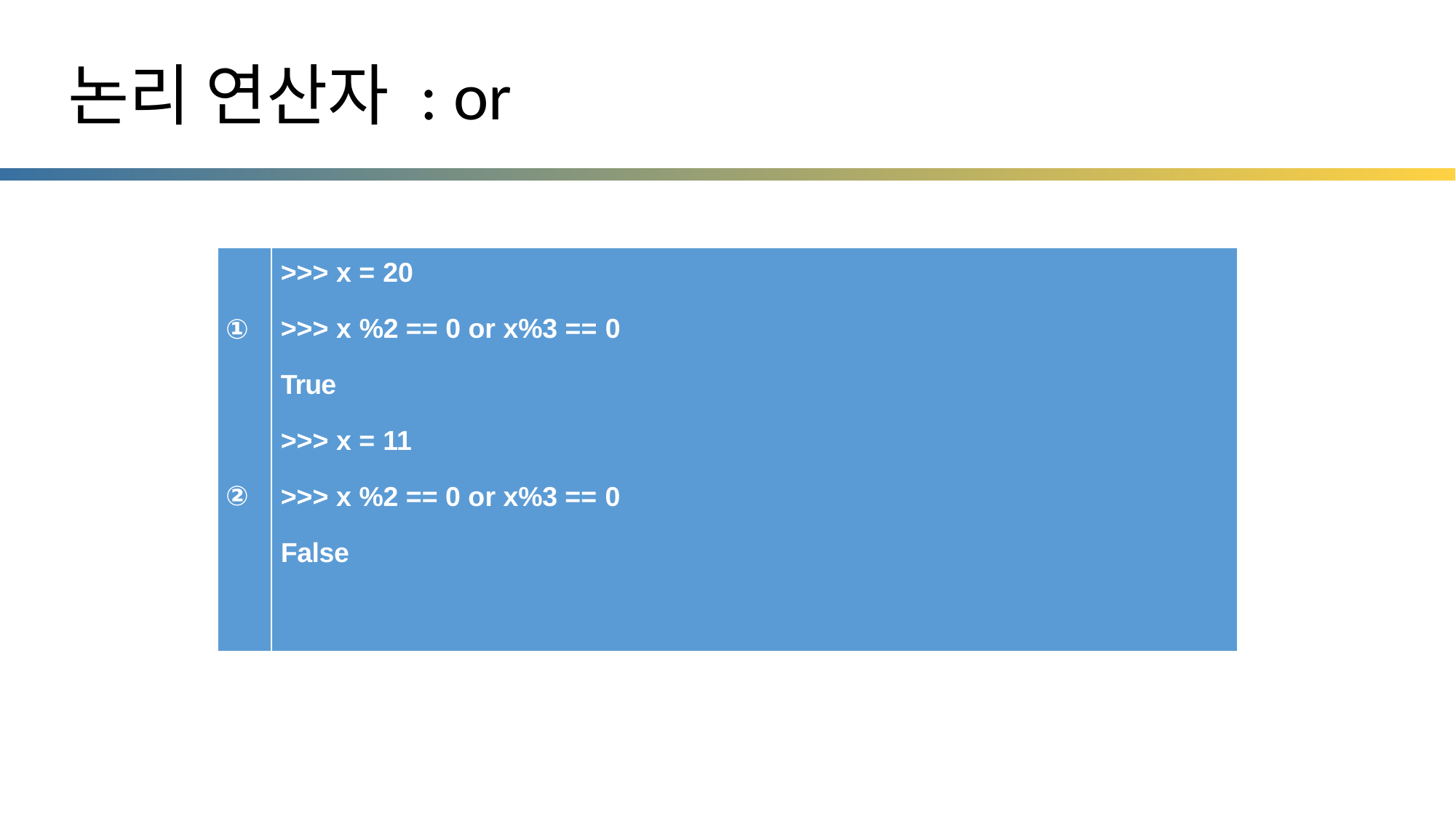

# 논리 연산자 : or
| ① ② | >>> x = 20 >>> x %2 == 0 or x%3 == 0 True >>> x = 11 >>> x %2 == 0 or x%3 == 0 False |
| --- | --- |